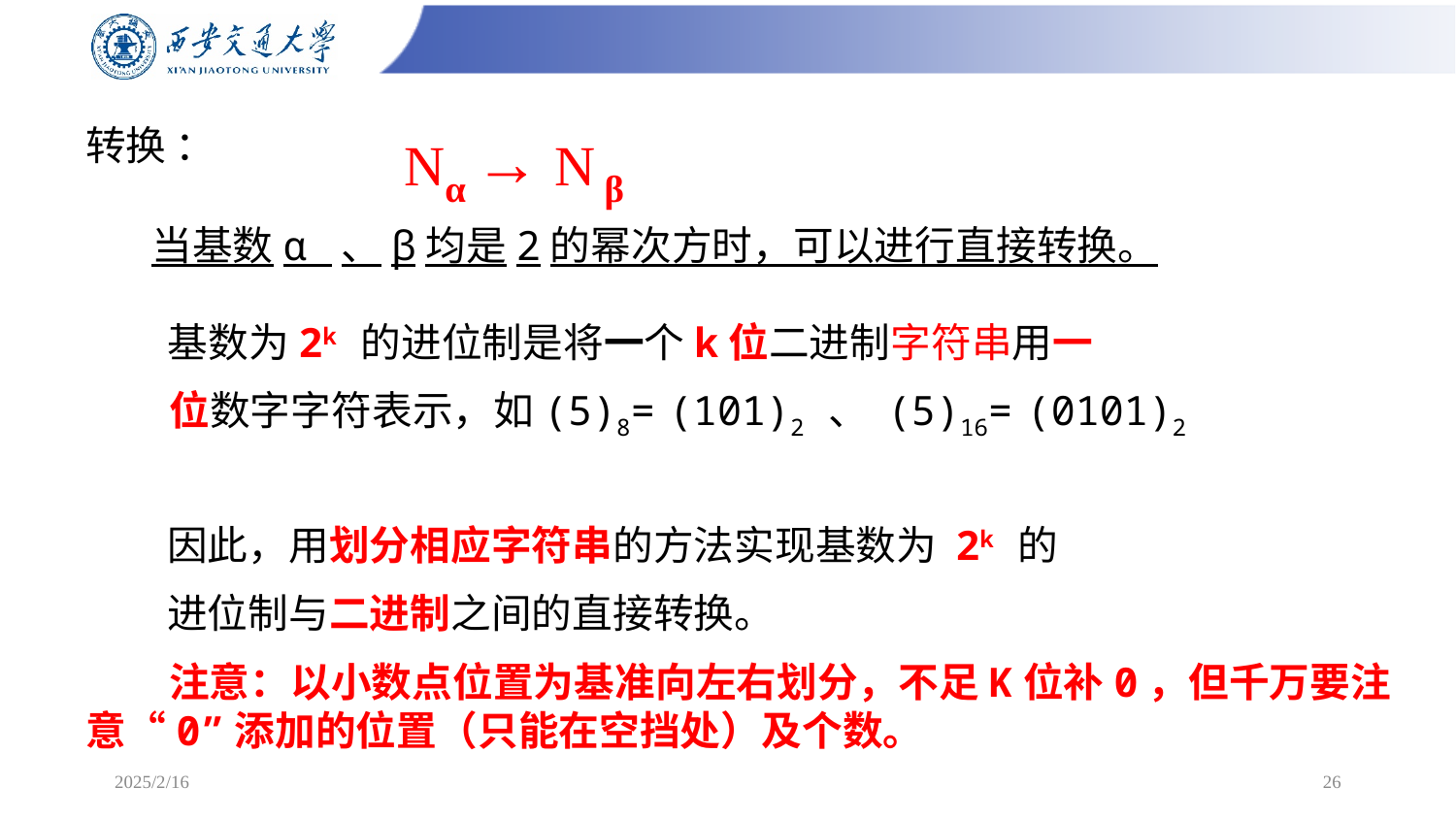

Nα → N β

# 转换 ：
         当基数α 、β均是2的幂次方时，可以进行直接转换。
        基数为2k 的进位制是将一个k位二进制字符串用一
        位数字字符表示，如(5)8= (101)2 、 (5)16= (0101)2
        因此，用划分相应字符串的方法实现基数为 2k 的
        进位制与二进制之间的直接转换。
        注意：以小数点位置为基准向左右划分，不足K位补0，但千万要注意“0”添加的位置（只能在空挡处）及个数。
2025/2/16
26